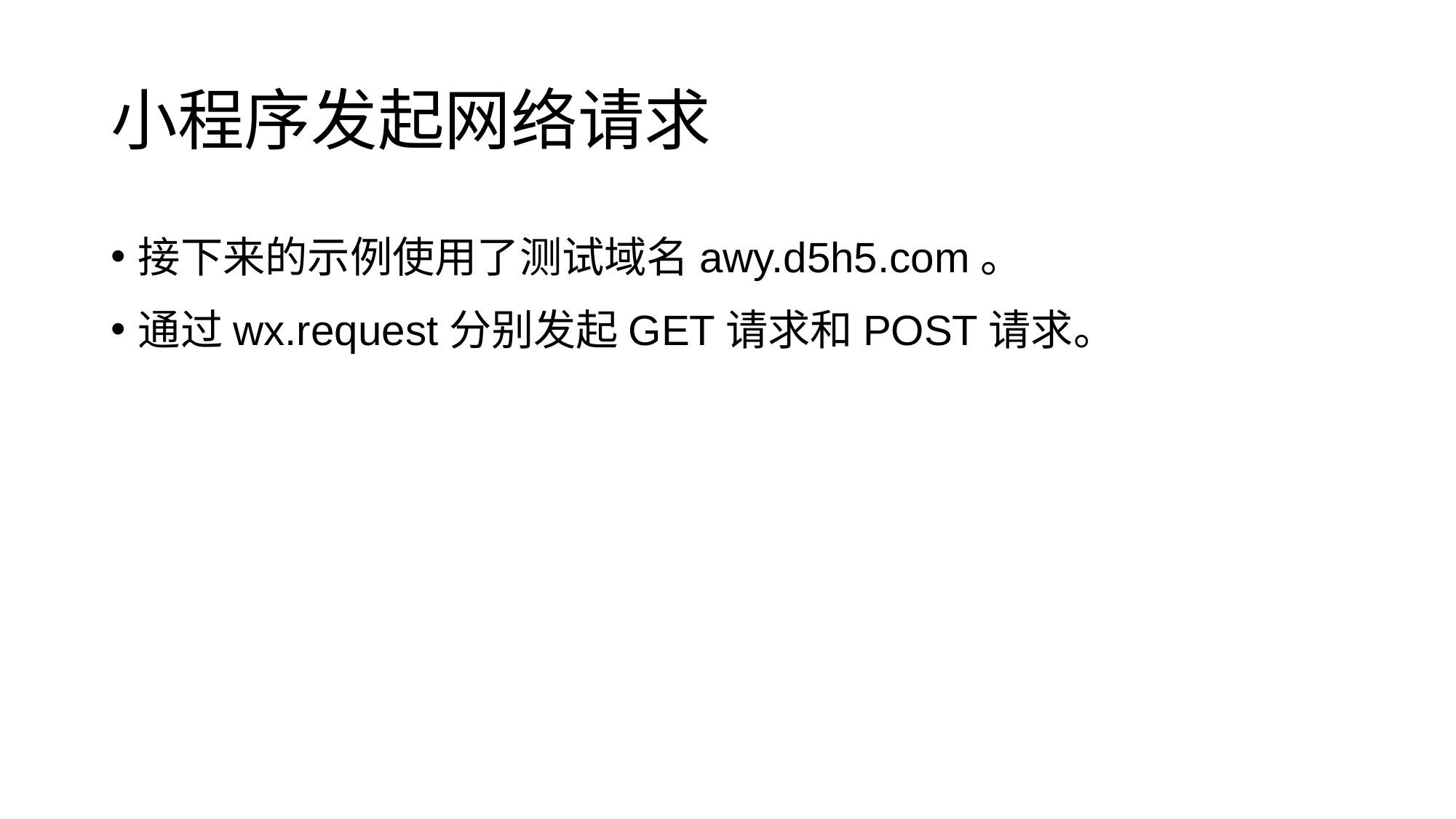

# 小程序发起网络请求
接下来的示例使用了测试域名awy.d5h5.com。
通过wx.request分别发起GET请求和POST请求。